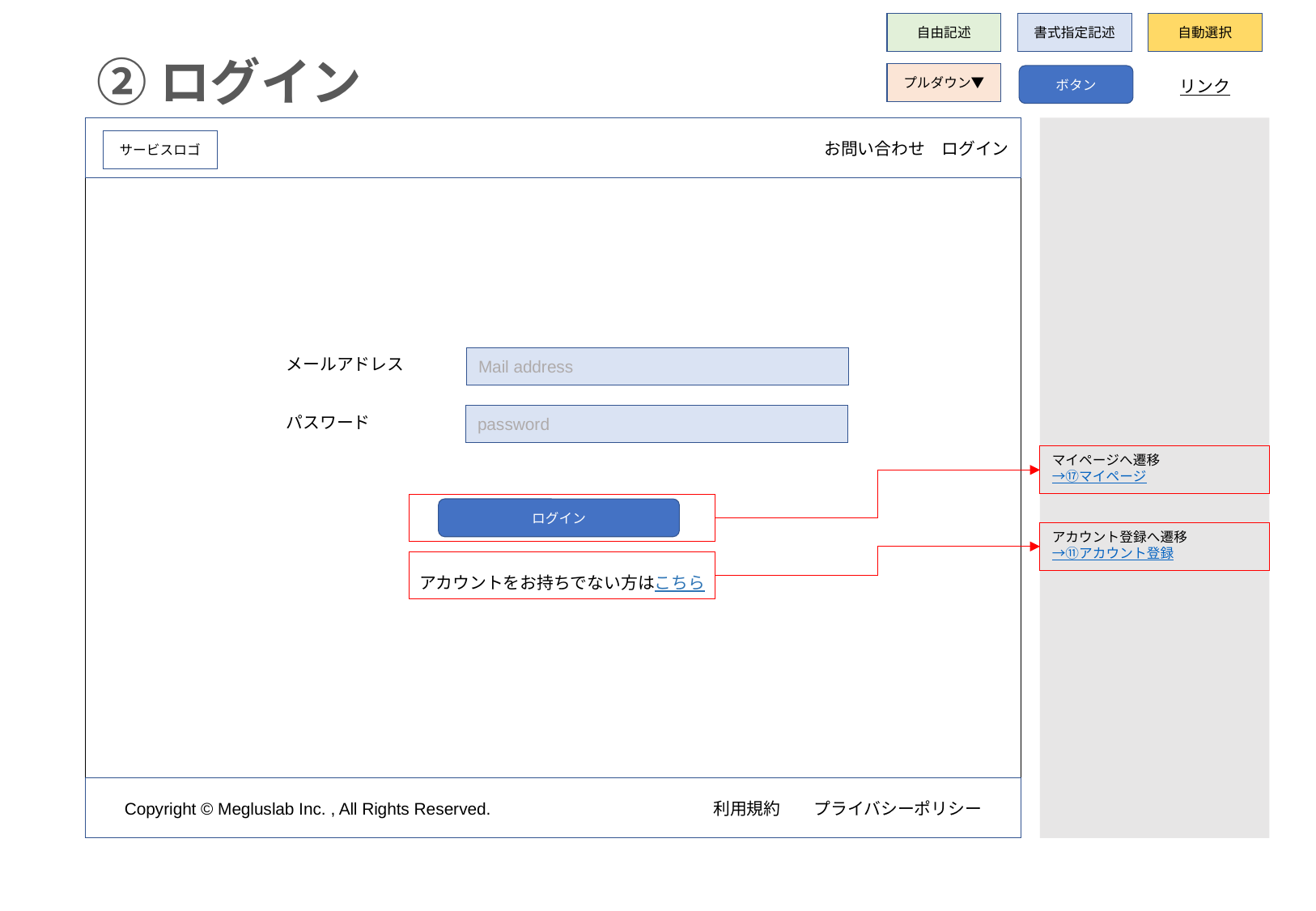

自由記述
書式指定記述
自動選択
②ログイン
プルダウン▼
ボタン
リンク

　　　　　　　　　　　お問い合わせ　ログイン

サービスロゴ
メールアドレス
Mail address
password
パスワード
マイページへ遷移
→⑰マイページ

ログイン
アカウント登録へ遷移
→⑪アカウント登録

アカウントをお持ちでない方はこちら
Copyright © Megluslab Inc. , All Rights Reserved.　　　　　　　　　　　　　利用規約　　プライバシーポリシー